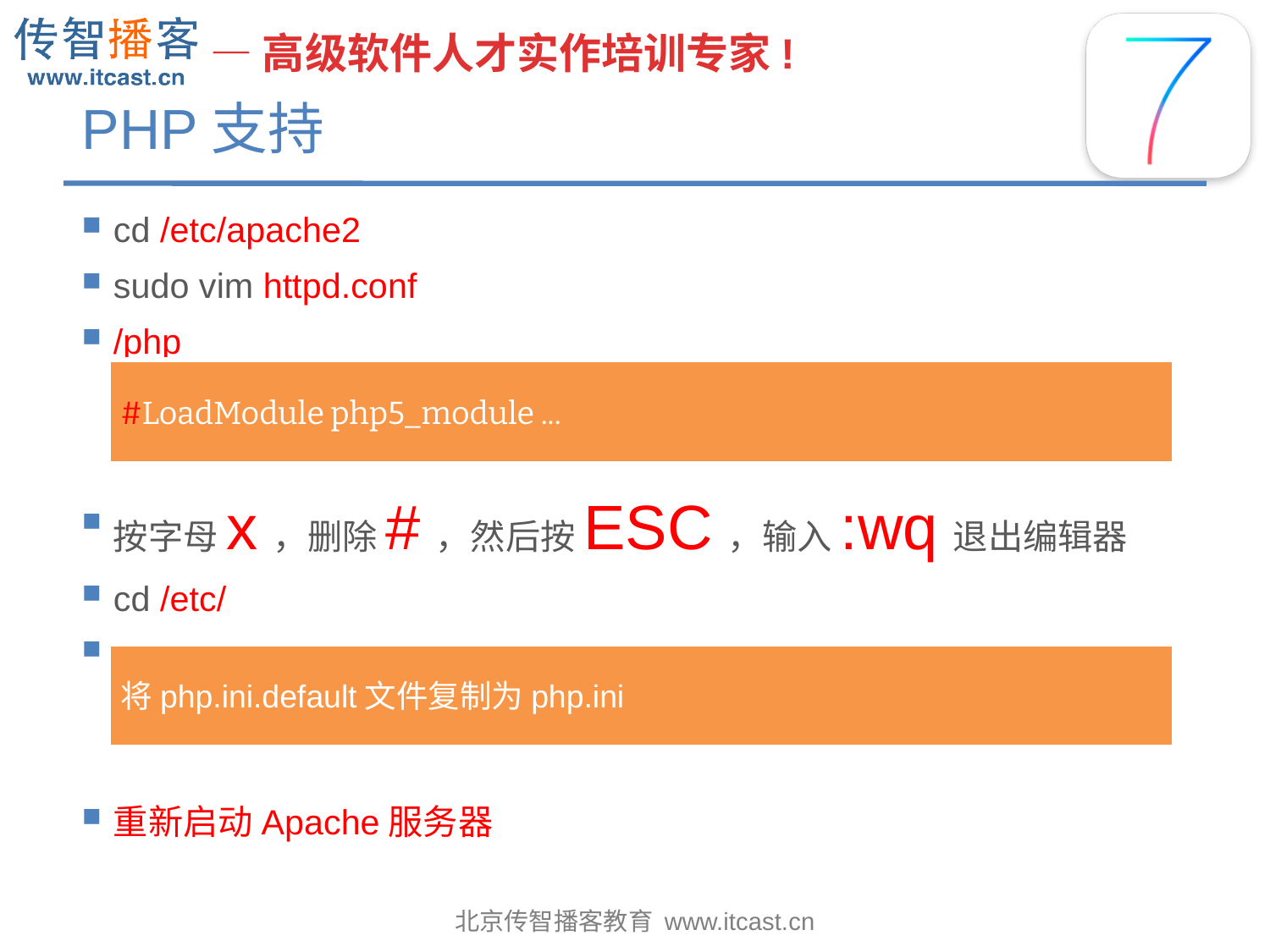

# PHP支持
cd /etc/apache2
sudo vim httpd.conf
/php

按字母x，删除#，然后按ESC，输入:wq退出编辑器
cd /etc/
sudo cp php.ini.default php.ini

重新启动Apache服务器
#LoadModule php5_module ...
将php.ini.default文件复制为php.ini